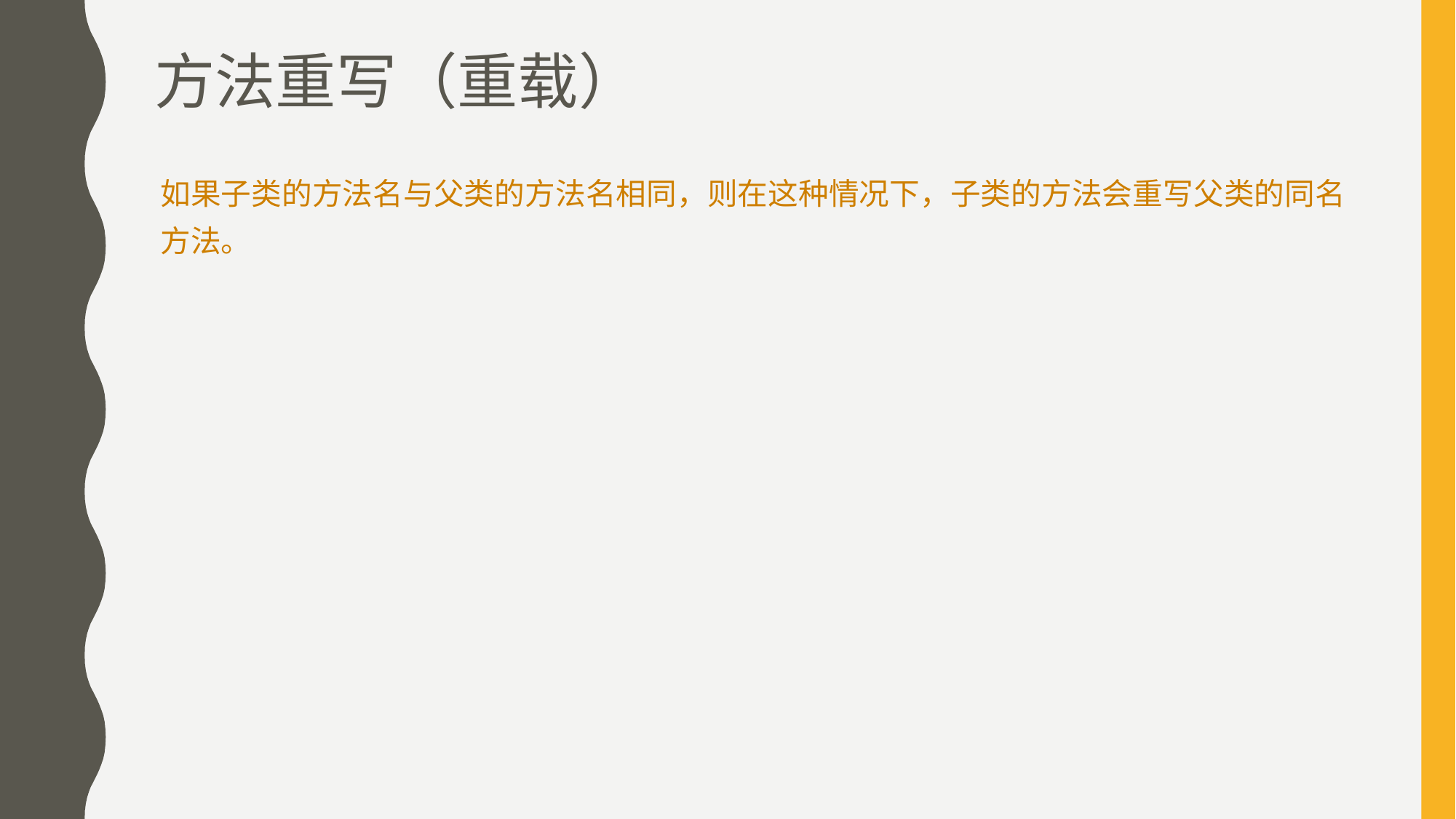

# 方法重写（重载）
如果子类的方法名与父类的方法名相同，则在这种情况下，子类的方法会重写父类的同名方法。